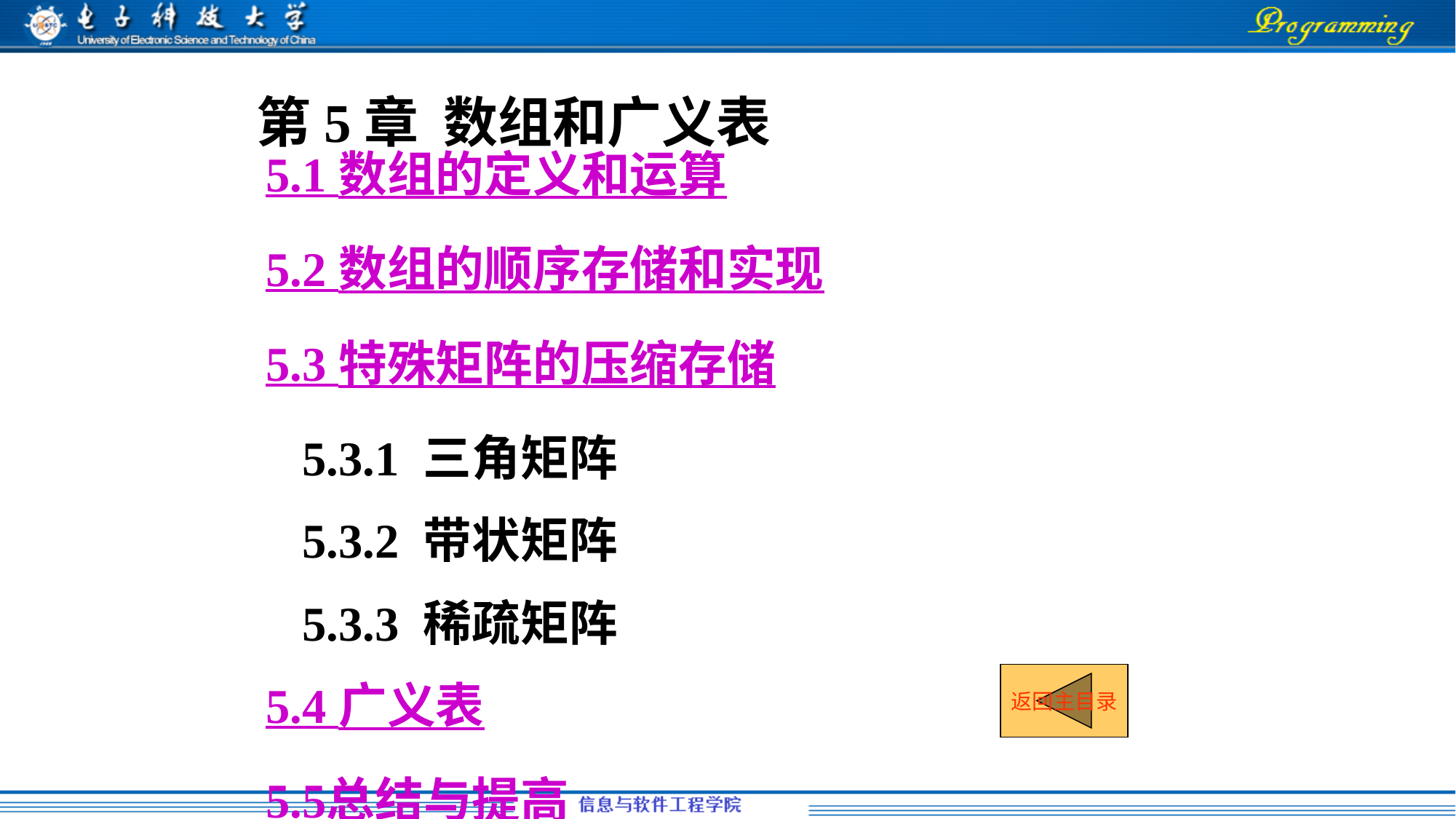

第5章  数组和广义表

5.1 数组的定义和运算
5.2 数组的顺序存储和实现
5.3 特殊矩阵的压缩存储
   5.3.1 三角矩阵
   5.3.2 带状矩阵
   5.3.3 稀疏矩阵
5.4 广义表
5.5总结与提高
返回主目录